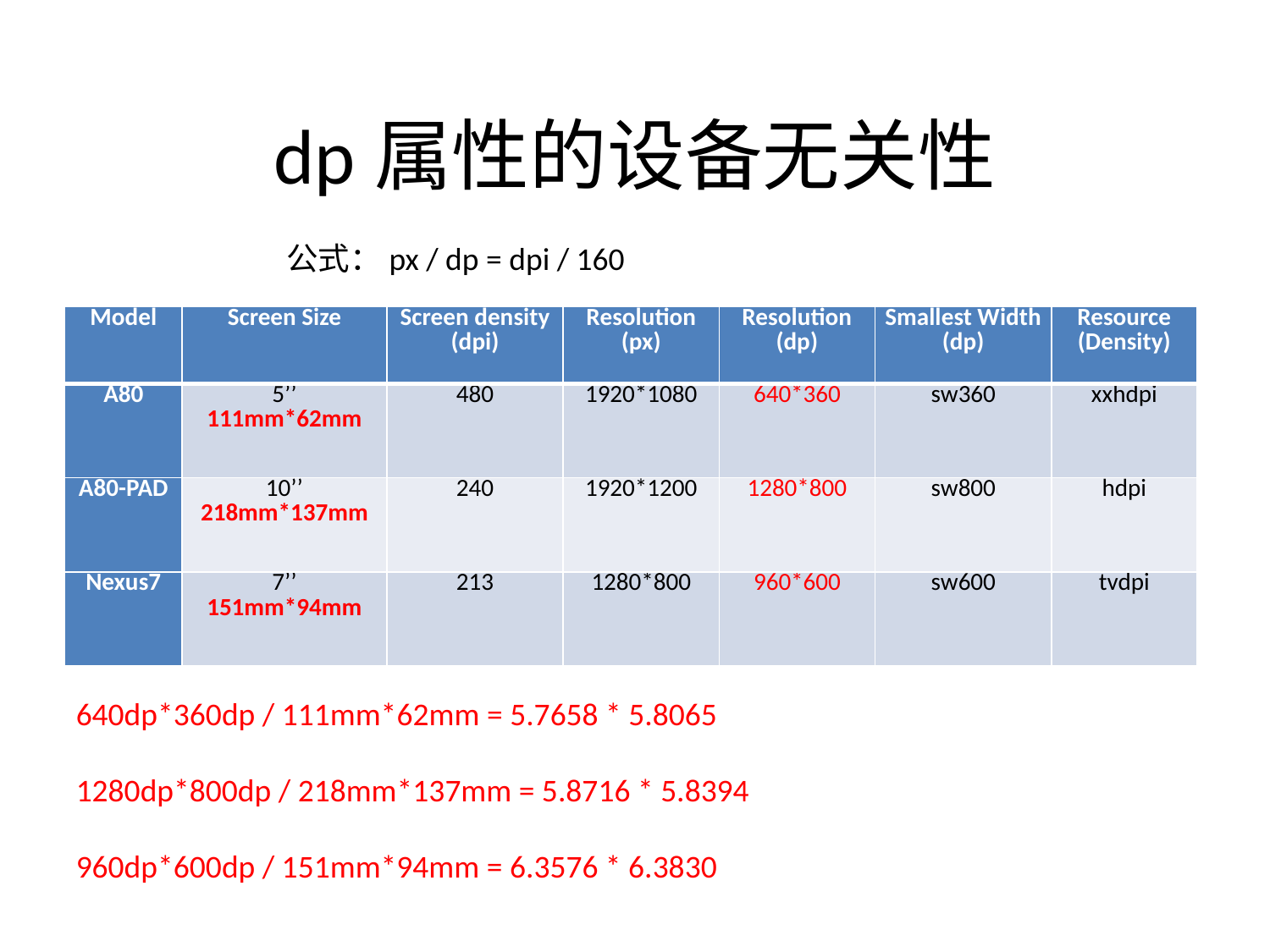

# dp属性的设备无关性
公式：px / dp = dpi / 160
| Model | Screen Size | Screen density (dpi) | Resolution (px) | Resolution (dp) | Smallest Width (dp) | Resource (Density) |
| --- | --- | --- | --- | --- | --- | --- |
| A80 | 5’’ 111mm\*62mm | 480 | 1920\*1080 | 640\*360 | sw360 | xxhdpi |
| A80-PAD | 10’’ 218mm\*137mm | 240 | 1920\*1200 | 1280\*800 | sw800 | hdpi |
| Nexus7 | 7’’ 151mm\*94mm | 213 | 1280\*800 | 960\*600 | sw600 | tvdpi |
640dp*360dp / 111mm*62mm = 5.7658 * 5.8065

1280dp*800dp / 218mm*137mm = 5.8716 * 5.8394

960dp*600dp / 151mm*94mm = 6.3576 * 6.3830